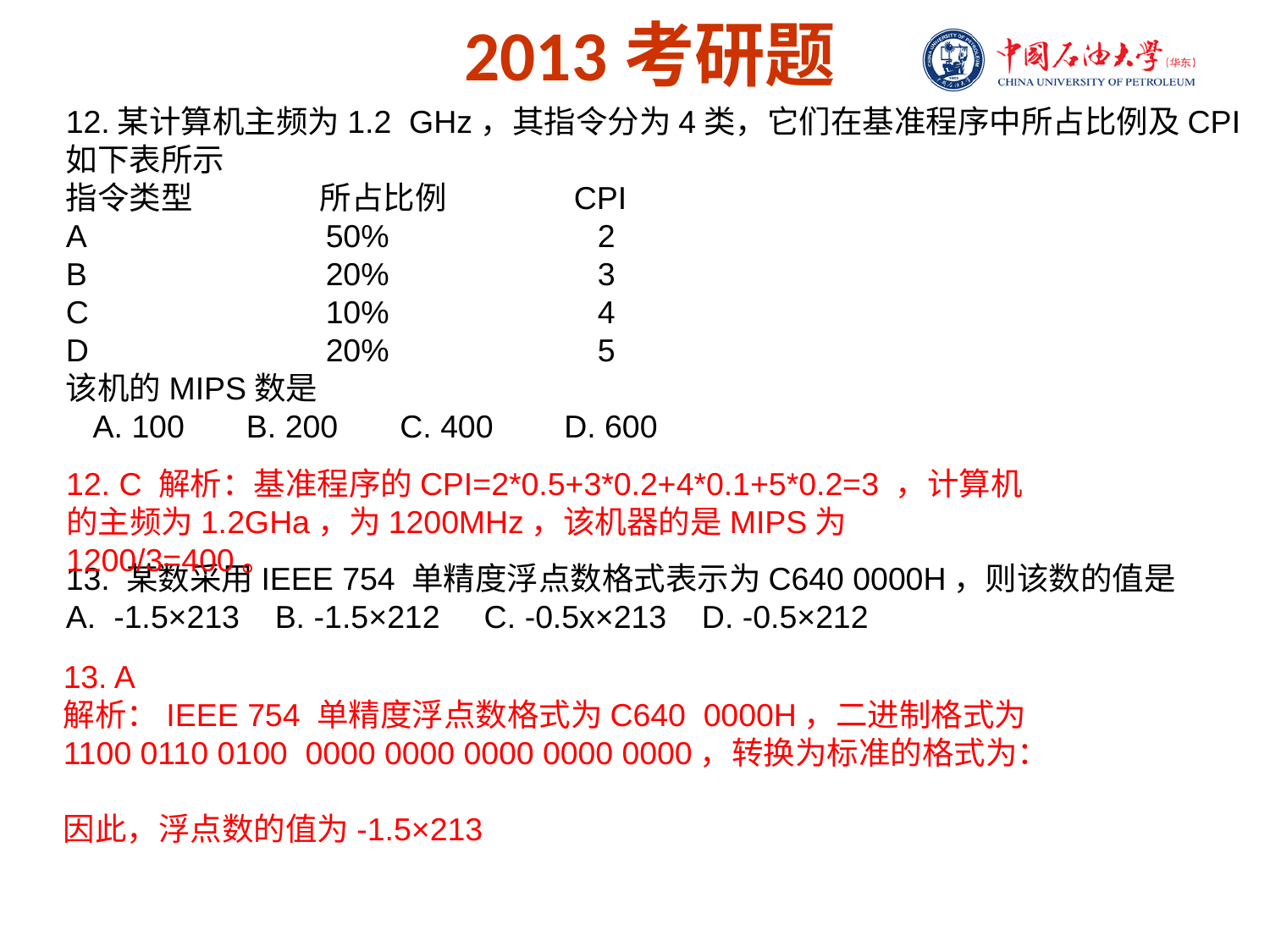

2013考研题
12.某计算机主频为1.2  GHz，其指令分为4类，它们在基准程序中所占比例及CPI如下表所示
指令类型	所占比例	CPI
A	               50%	                 2
B	               20%	                 3
C	               10%	                 4
D	               20%	                 5
该机的MIPS数是
   A. 100       B. 200       C. 400        D. 600

13. 某数采用IEEE 754 单精度浮点数格式表示为C640 0000H，则该数的值是
-1.5×213    B. -1.5×212     C. -0.5x×213    D. -0.5×212

12. C 解析：基准程序的CPI=2*0.5+3*0.2+4*0.1+5*0.2=3 ，计算机的主频为1.2GHa，为1200MHz，该机器的是MIPS为1200/3=400。
13. A
解析：IEEE 754 单精度浮点数格式为C640  0000H，二进制格式为
1100 0110 0100  0000 0000 0000 0000 0000，转换为标准的格式为：

因此，浮点数的值为-1.5×213